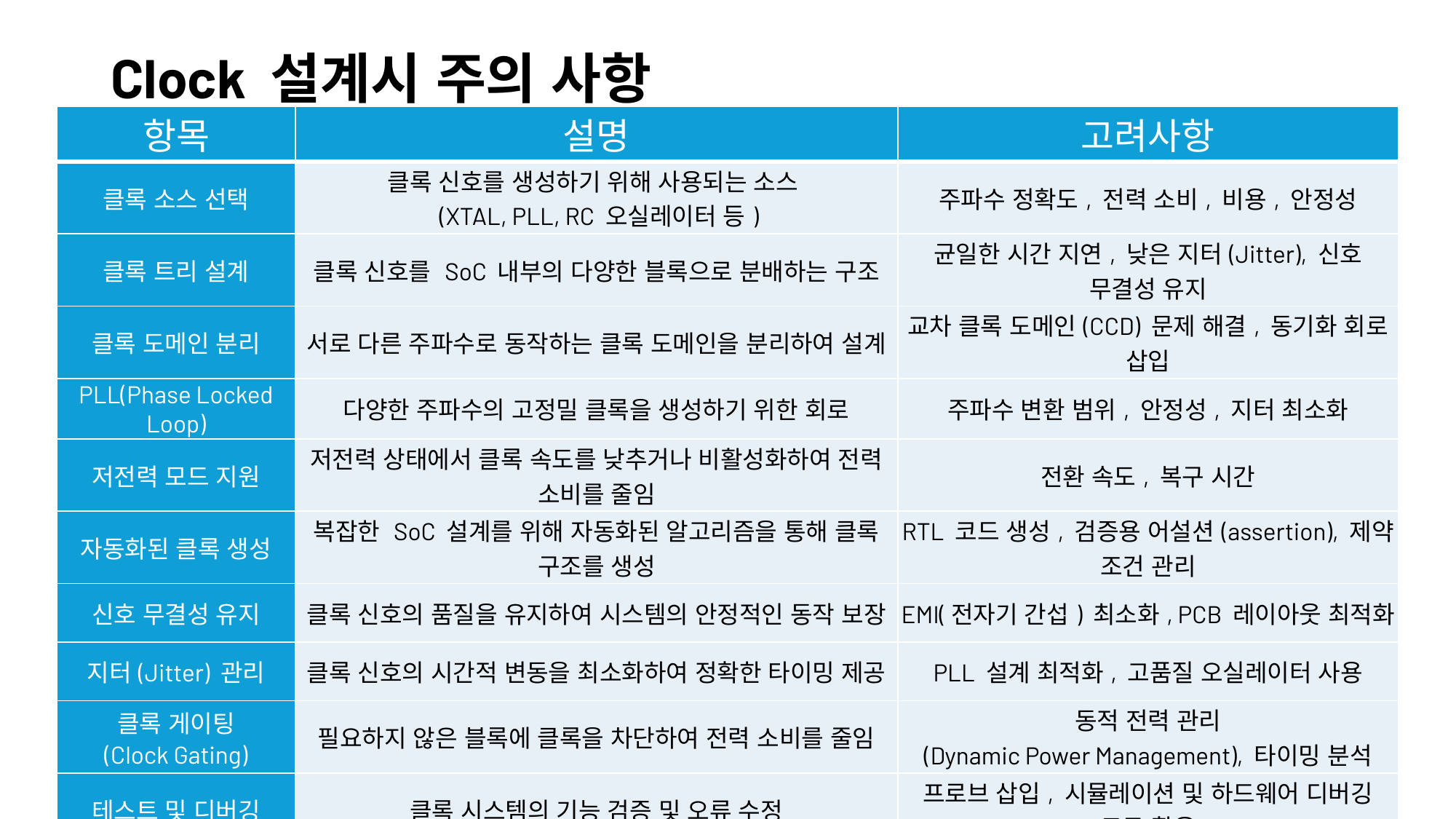

# Clock 설계시 주의 사항
| 항목 | 설명 | 고려사항 |
| --- | --- | --- |
| 클록 소스 선택 | 클록 신호를 생성하기 위해 사용되는 소스 (XTAL, PLL, RC 오실레이터 등) | 주파수 정확도, 전력 소비, 비용, 안정성 |
| 클록 트리 설계 | 클록 신호를 SoC 내부의 다양한 블록으로 분배하는 구조 | 균일한 시간 지연, 낮은 지터(Jitter), 신호 무결성 유지 |
| 클록 도메인 분리 | 서로 다른 주파수로 동작하는 클록 도메인을 분리하여 설계 | 교차 클록 도메인(CCD) 문제 해결, 동기화 회로 삽입 |
| PLL(Phase Locked Loop) | 다양한 주파수의 고정밀 클록을 생성하기 위한 회로 | 주파수 변환 범위, 안정성, 지터 최소화 |
| 저전력 모드 지원 | 저전력 상태에서 클록 속도를 낮추거나 비활성화하여 전력 소비를 줄임 | 전환 속도, 복구 시간 |
| 자동화된 클록 생성 | 복잡한 SoC 설계를 위해 자동화된 알고리즘을 통해 클록 구조를 생성 | RTL 코드 생성, 검증용 어설션(assertion), 제약 조건 관리 |
| 신호 무결성 유지 | 클록 신호의 품질을 유지하여 시스템의 안정적인 동작 보장 | EMI(전자기 간섭) 최소화, PCB 레이아웃 최적화 |
| 지터(Jitter) 관리 | 클록 신호의 시간적 변동을 최소화하여 정확한 타이밍 제공 | PLL 설계 최적화, 고품질 오실레이터 사용 |
| 클록 게이팅 (Clock Gating) | 필요하지 않은 블록에 클록을 차단하여 전력 소비를 줄임 | 동적 전력 관리 (Dynamic Power Management), 타이밍 분석 |
| 테스트 및 디버깅 | 클록 시스템의 기능 검증 및 오류 수정 | 프로브 삽입, 시뮬레이션 및 하드웨어 디버깅 도구 활용 |